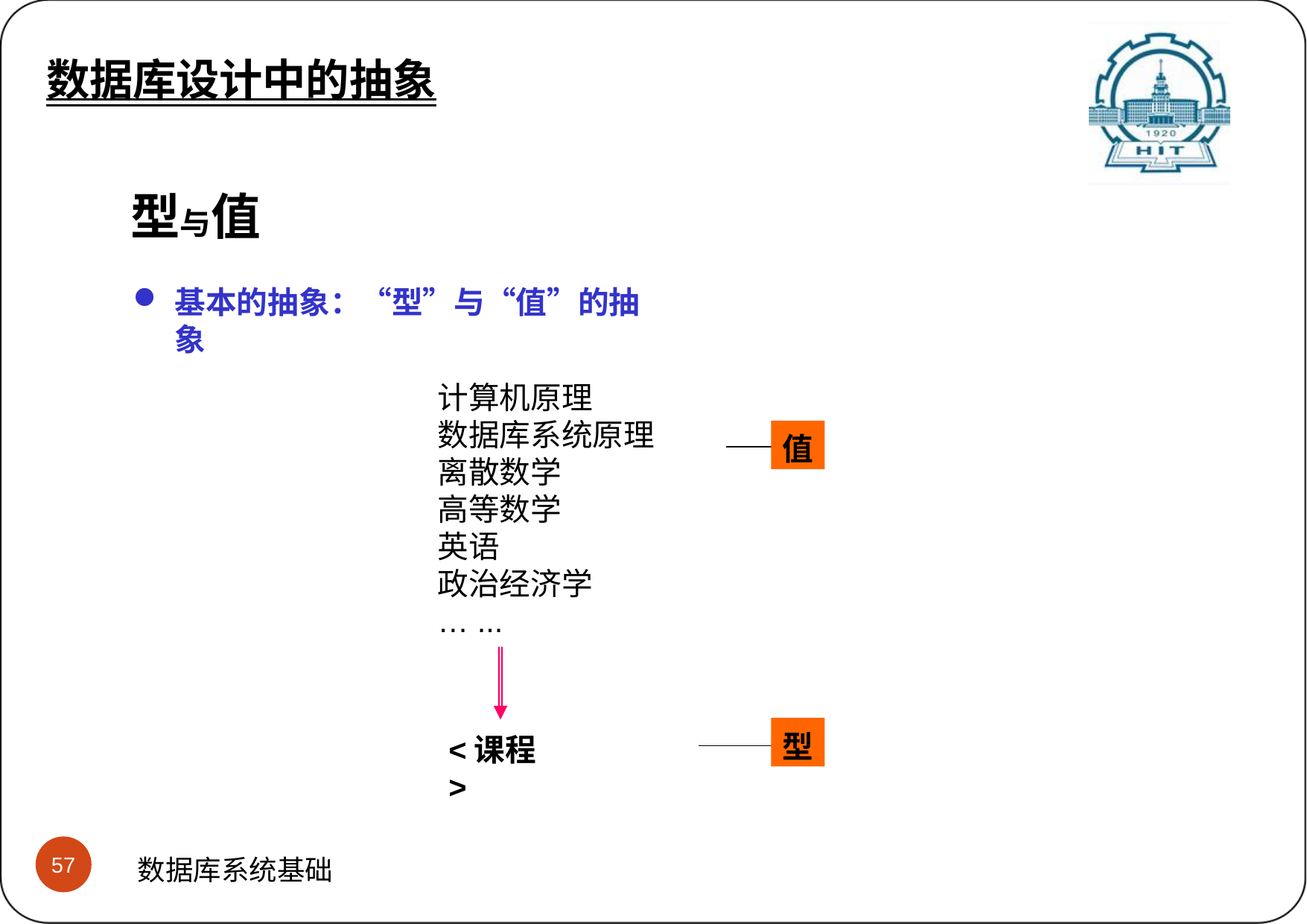

数据库设计中的抽象
# 数据库设计中的抽象
(3)“型”与“值”?
型与值
基本的抽象：“型”与“值”的抽象
计算机原理
数据库系统原理 离散数学
高等数学
英语
政治经济学
… ...

值

型
<课程>